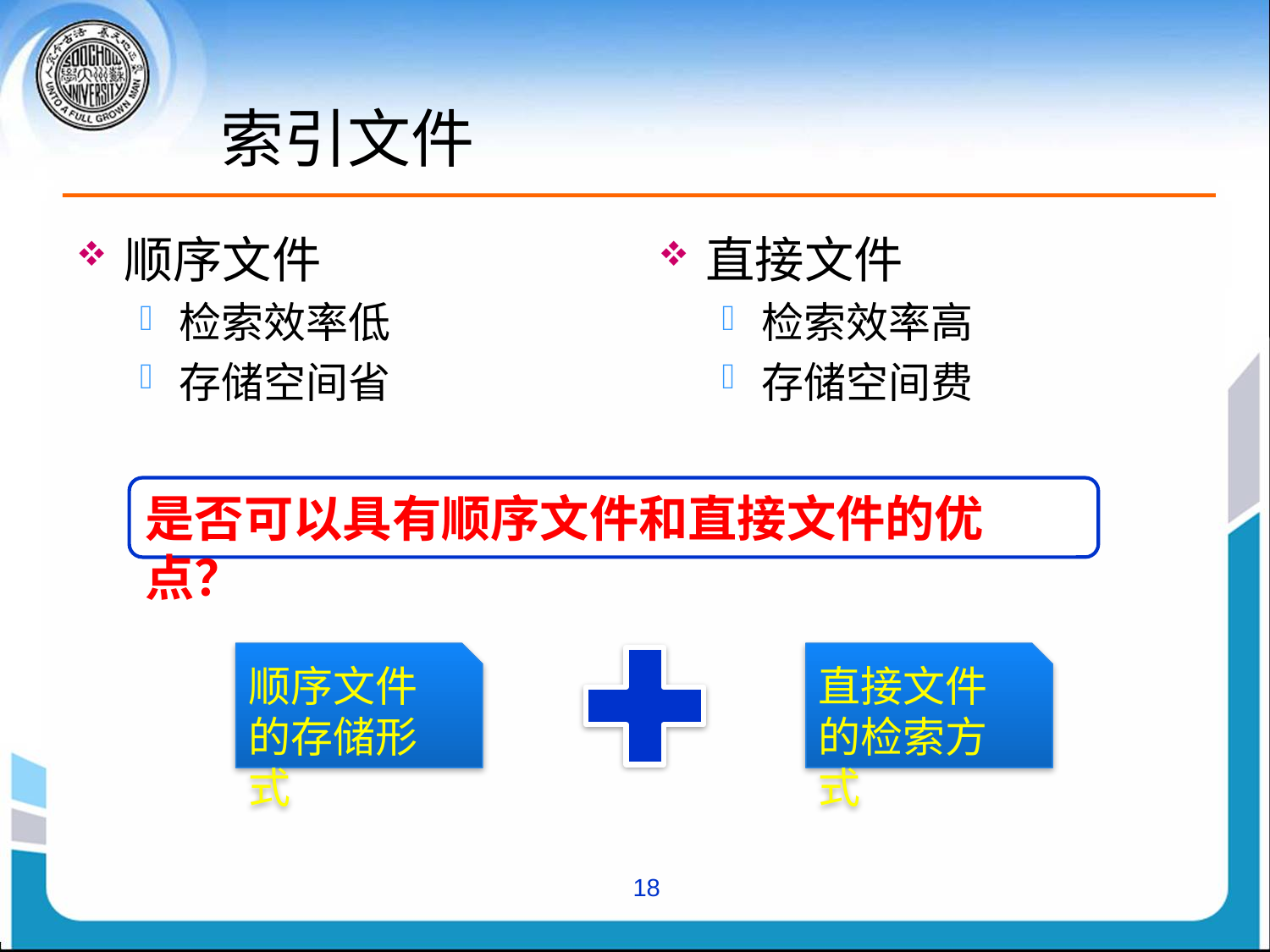

# 索引文件
顺序文件
检索效率低
存储空间省

直接文件
检索效率高
存储空间费
是否可以具有顺序文件和直接文件的优点？

顺序文件
的存储形式
直接文件
的检索方式
18